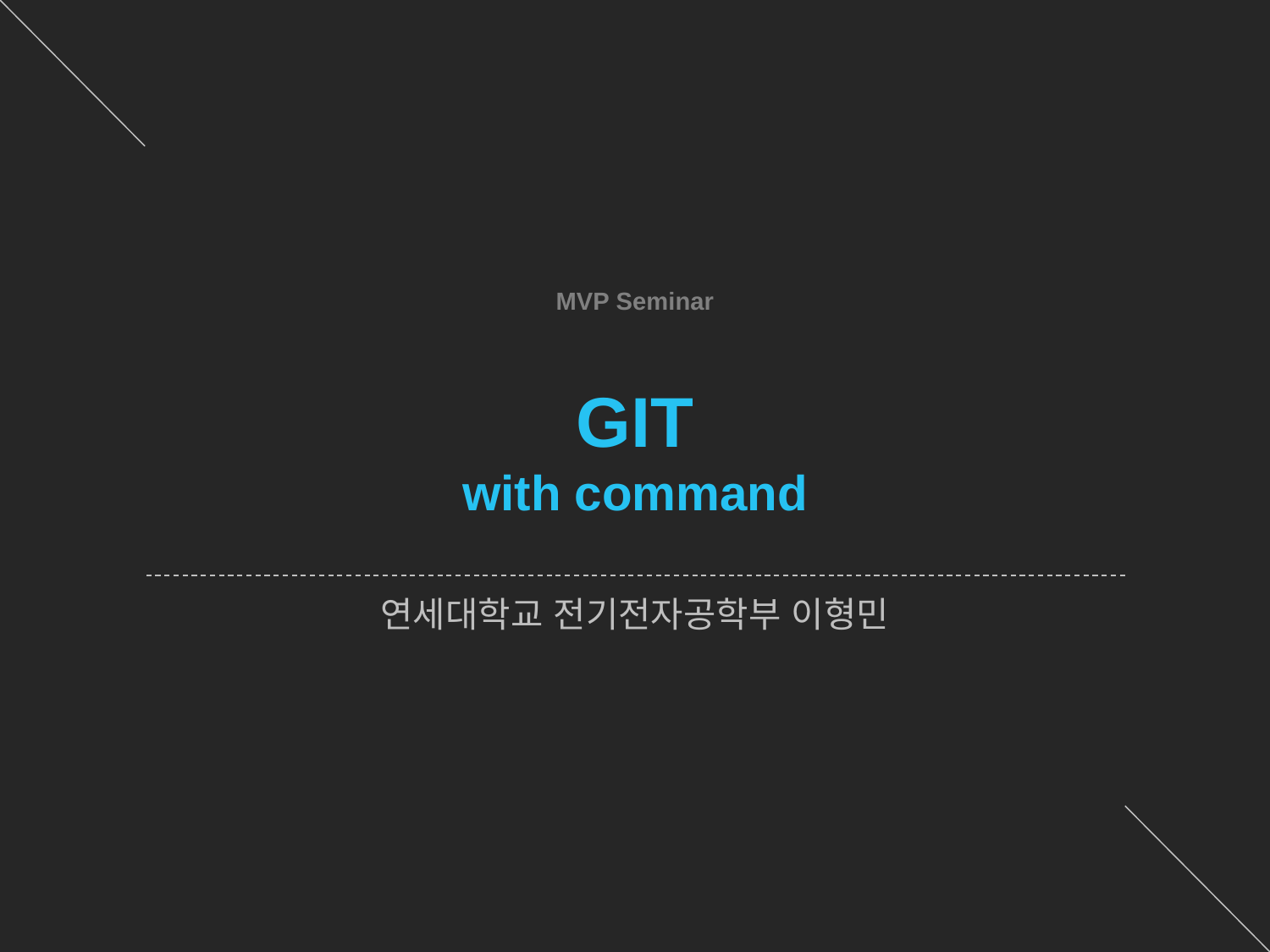

MVP Seminar
# GIT with command
연세대학교 전기전자공학부 이형민